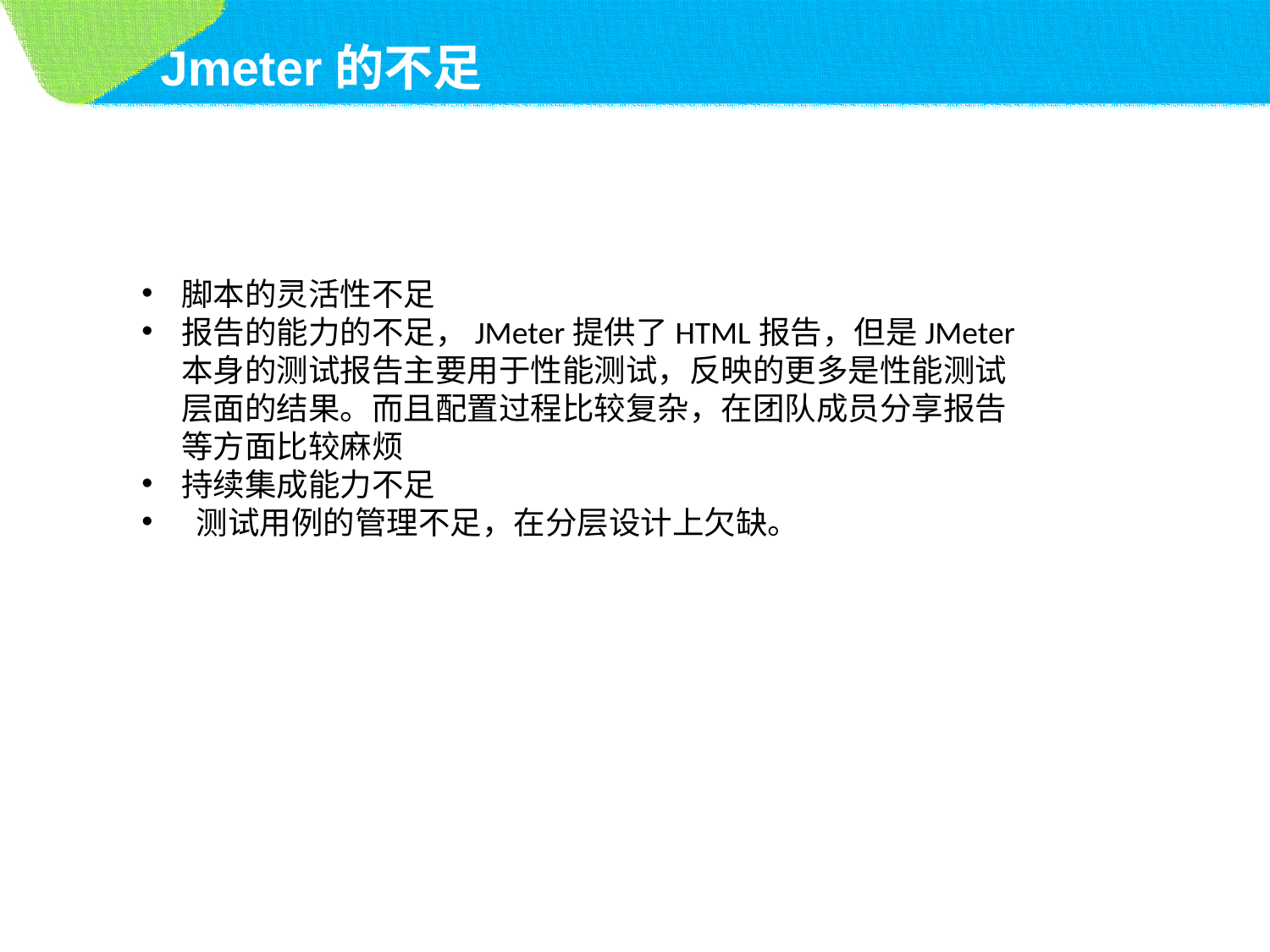

Jmeter的不足
脚本的灵活性不足
报告的能力的不足，JMeter提供了HTML报告，但是JMeter本身的测试报告主要用于性能测试，反映的更多是性能测试层面的结果。而且配置过程比较复杂，在团队成员分享报告等方面比较麻烦
持续集成能力不足
 测试用例的管理不足，在分层设计上欠缺。